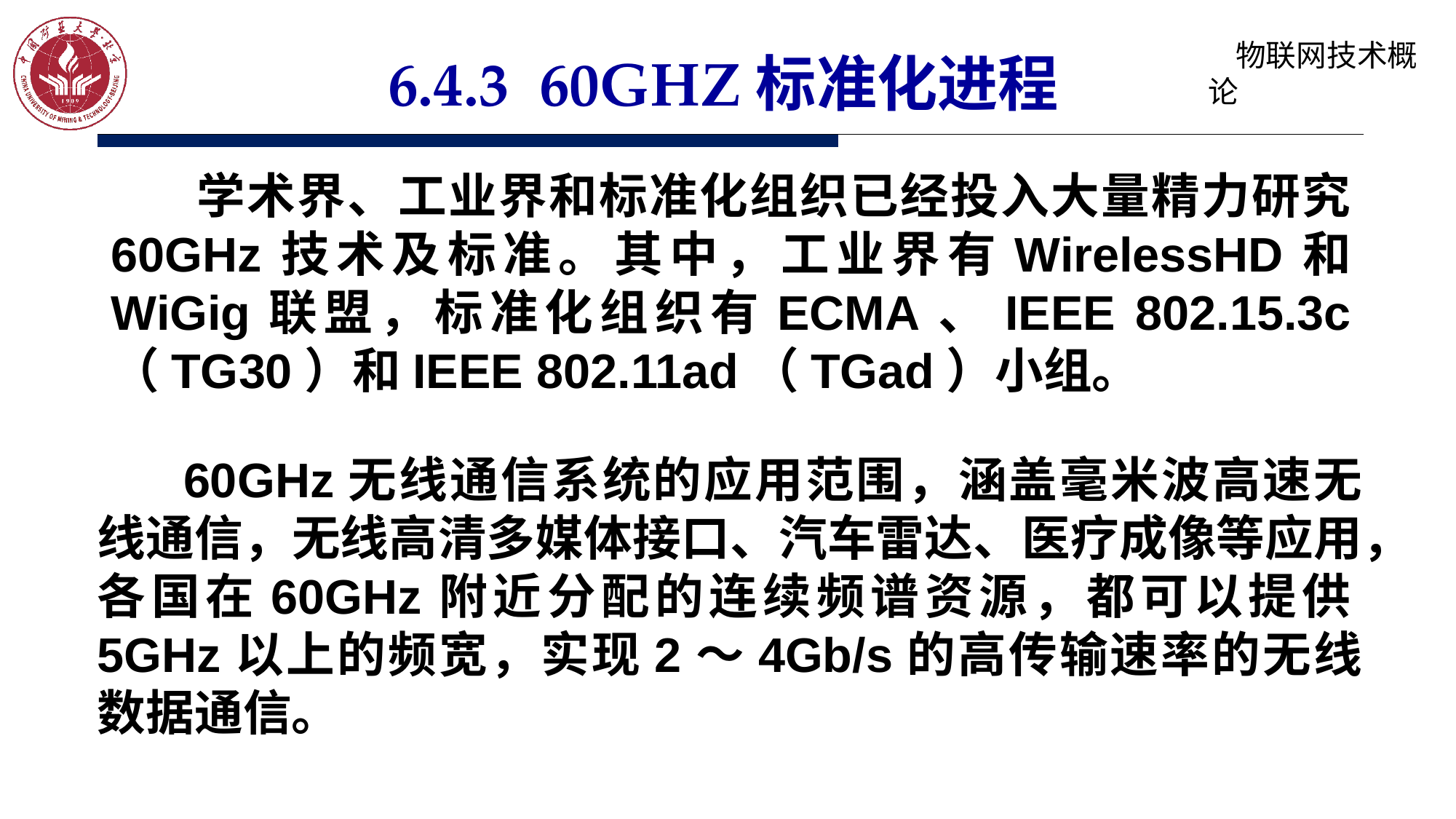

# 6.4.3  60GHz标准化进程
学术界、工业界和标准化组织已经投入大量精力研究60GHz技术及标准。其中，工业界有WirelessHD和WiGig联盟，标准化组织有ECMA、IEEE 802.15.3c（TG30）和IEEE 802.11ad（TGad）小组。

60GHz无线通信系统的应用范围，涵盖毫米波高速无线通信，无线高清多媒体接口、汽车雷达、医疗成像等应用，各国在60GHz附近分配的连续频谱资源，都可以提供5GHz以上的频宽，实现2～4Gb/s的高传输速率的无线数据通信。